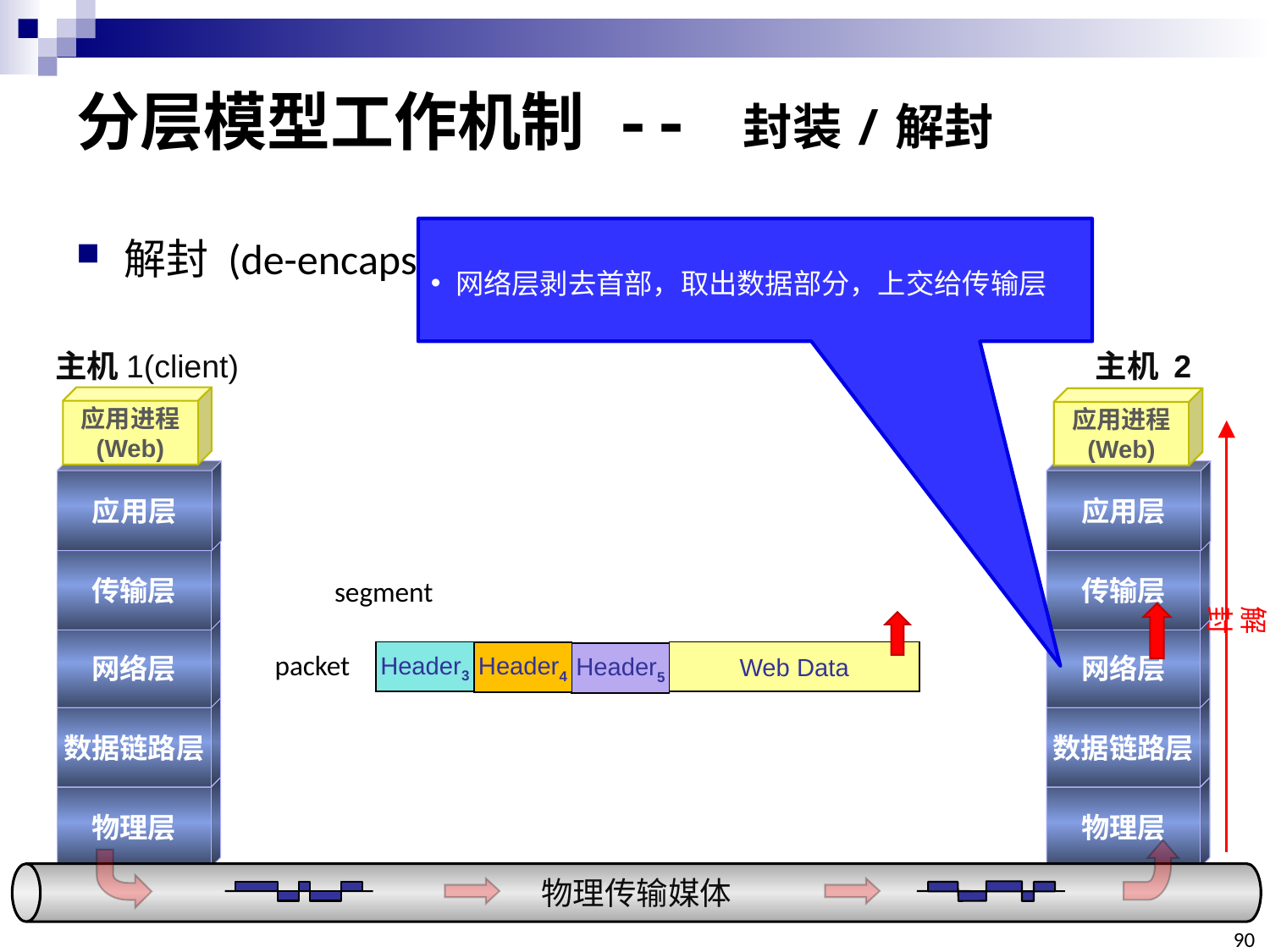

# 分层模型工作机制 -- 封装/解封
解封 (de-encapsulation)
网络层剥去首部，取出数据部分，上交给传输层
主机 1(client)
主机 2 (server)
应用进程
(Web)
应用进程
(Web)
解 封
应用层
传输层
网络层
数据链路层
物理层
应用层
传输层
网络层
数据链路层
物理层
segment

packet
Header3
Web Data
Header5
Header4

物理传输媒体

90